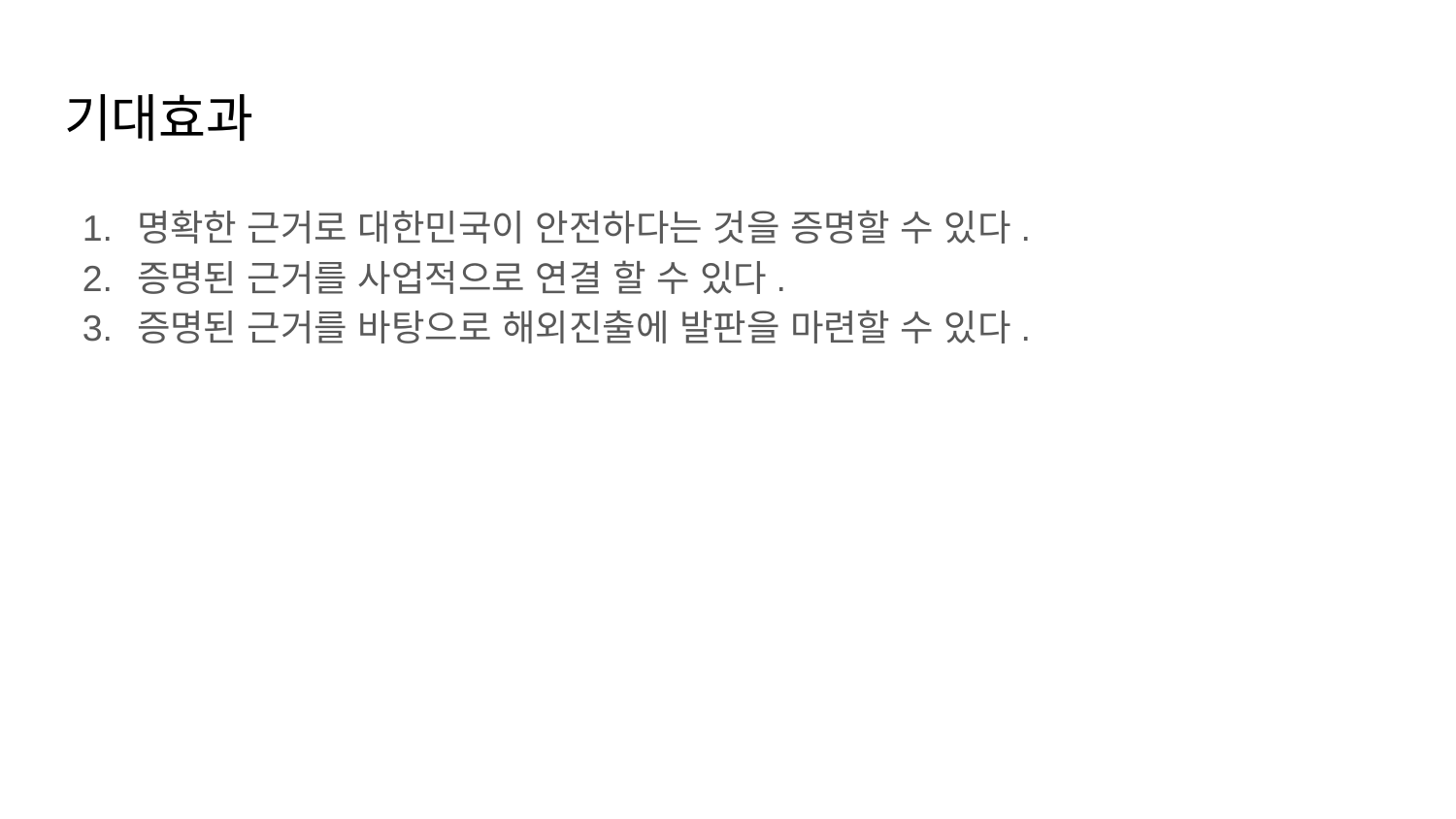

# 기대효과
명확한 근거로 대한민국이 안전하다는 것을 증명할 수 있다.
증명된 근거를 사업적으로 연결 할 수 있다.
증명된 근거를 바탕으로 해외진출에 발판을 마련할 수 있다.